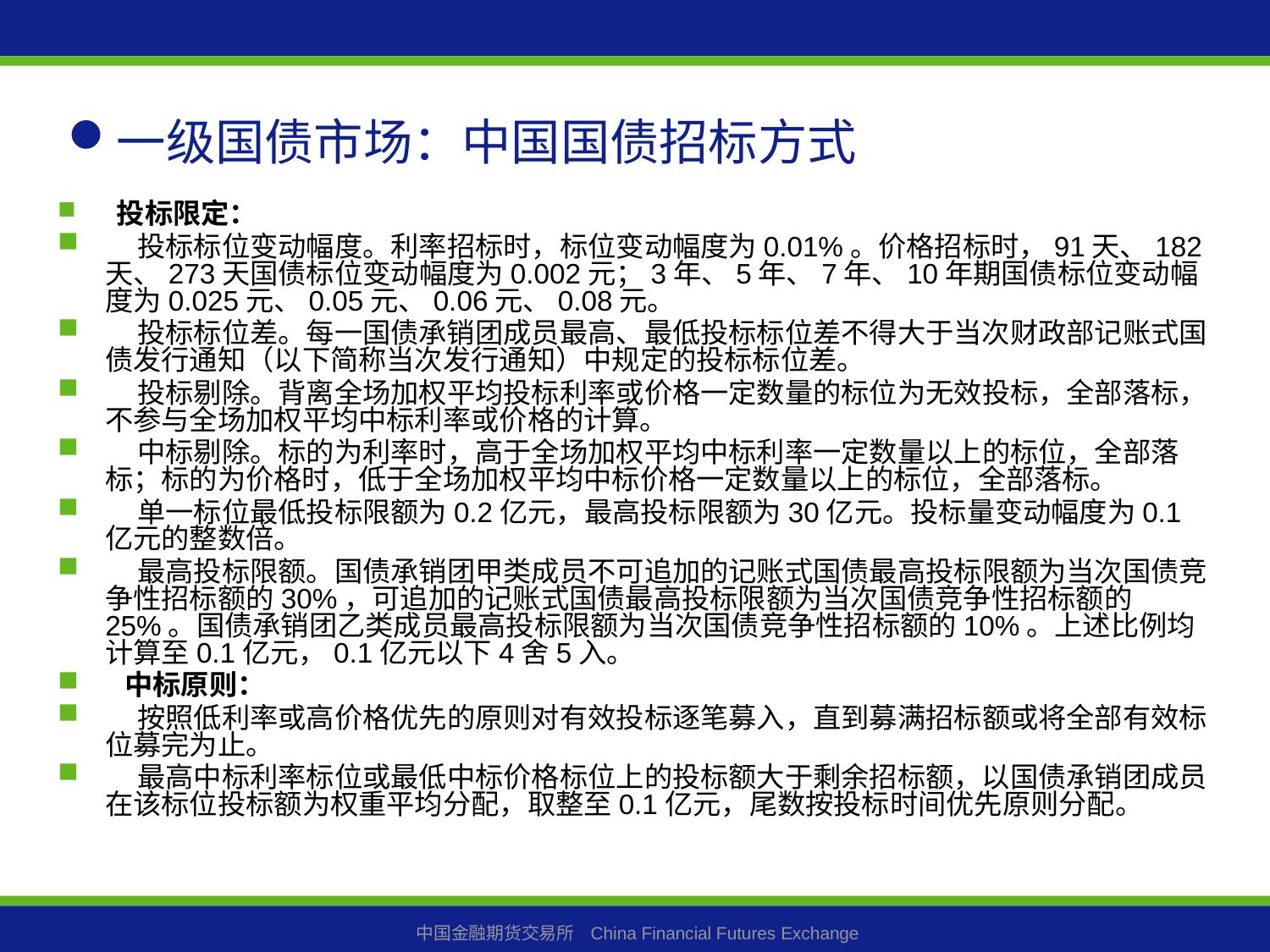

一级国债市场：中国国债招标方式
 投标限定：
    投标标位变动幅度。利率招标时，标位变动幅度为0.01%。价格招标时，91天、182天、273天国债标位变动幅度为0.002元；3年、5年、7年、10年期国债标位变动幅度为0.025元、0.05元、0.06元、0.08元。
    投标标位差。每一国债承销团成员最高、最低投标标位差不得大于当次财政部记账式国债发行通知（以下简称当次发行通知）中规定的投标标位差。
    投标剔除。背离全场加权平均投标利率或价格一定数量的标位为无效投标，全部落标，不参与全场加权平均中标利率或价格的计算。
    中标剔除。标的为利率时，高于全场加权平均中标利率一定数量以上的标位，全部落标；标的为价格时，低于全场加权平均中标价格一定数量以上的标位，全部落标。
    单一标位最低投标限额为0.2亿元，最高投标限额为30亿元。投标量变动幅度为0.1亿元的整数倍。
    最高投标限额。国债承销团甲类成员不可追加的记账式国债最高投标限额为当次国债竞争性招标额的30%，可追加的记账式国债最高投标限额为当次国债竞争性招标额的25%。国债承销团乙类成员最高投标限额为当次国债竞争性招标额的10%。上述比例均计算至0.1亿元，0.1亿元以下4舍5入。
  中标原则：
    按照低利率或高价格优先的原则对有效投标逐笔募入，直到募满招标额或将全部有效标位募完为止。
    最高中标利率标位或最低中标价格标位上的投标额大于剩余招标额，以国债承销团成员在该标位投标额为权重平均分配，取整至0.1亿元，尾数按投标时间优先原则分配。